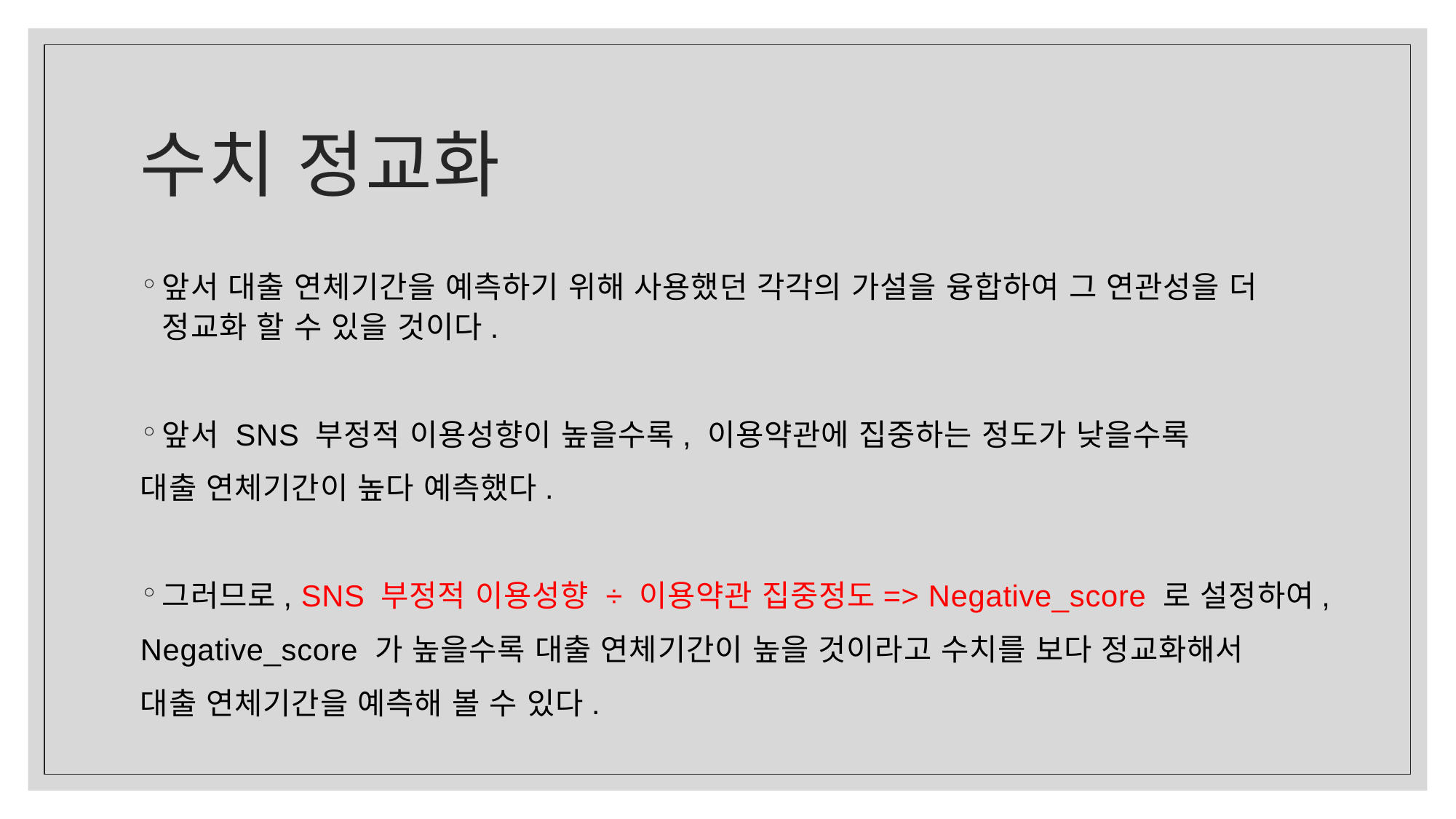

# 수치 정교화
앞서 대출 연체기간을 예측하기 위해 사용했던 각각의 가설을 융합하여 그 연관성을 더 정교화 할 수 있을 것이다.

앞서 SNS 부정적 이용성향이 높을수록, 이용약관에 집중하는 정도가 낮을수록
대출 연체기간이 높다 예측했다.

그러므로, SNS 부정적 이용성향 ÷ 이용약관 집중정도=> Negative_score 로 설정하여,
Negative_score 가 높을수록 대출 연체기간이 높을 것이라고 수치를 보다 정교화해서
대출 연체기간을 예측해 볼 수 있다.